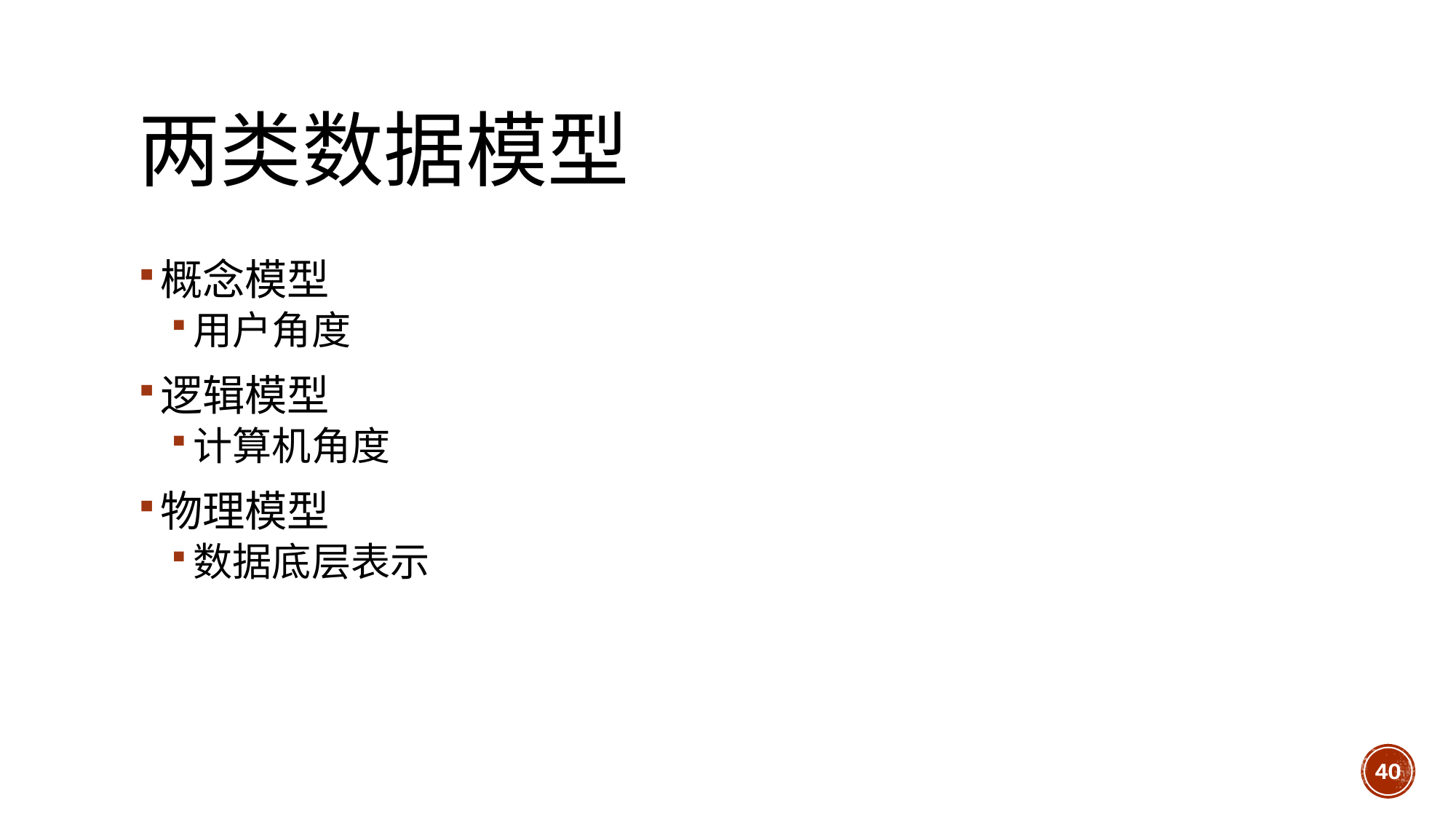

# 两类数据模型
概念模型
用户角度
逻辑模型
计算机角度
物理模型
数据底层表示
40